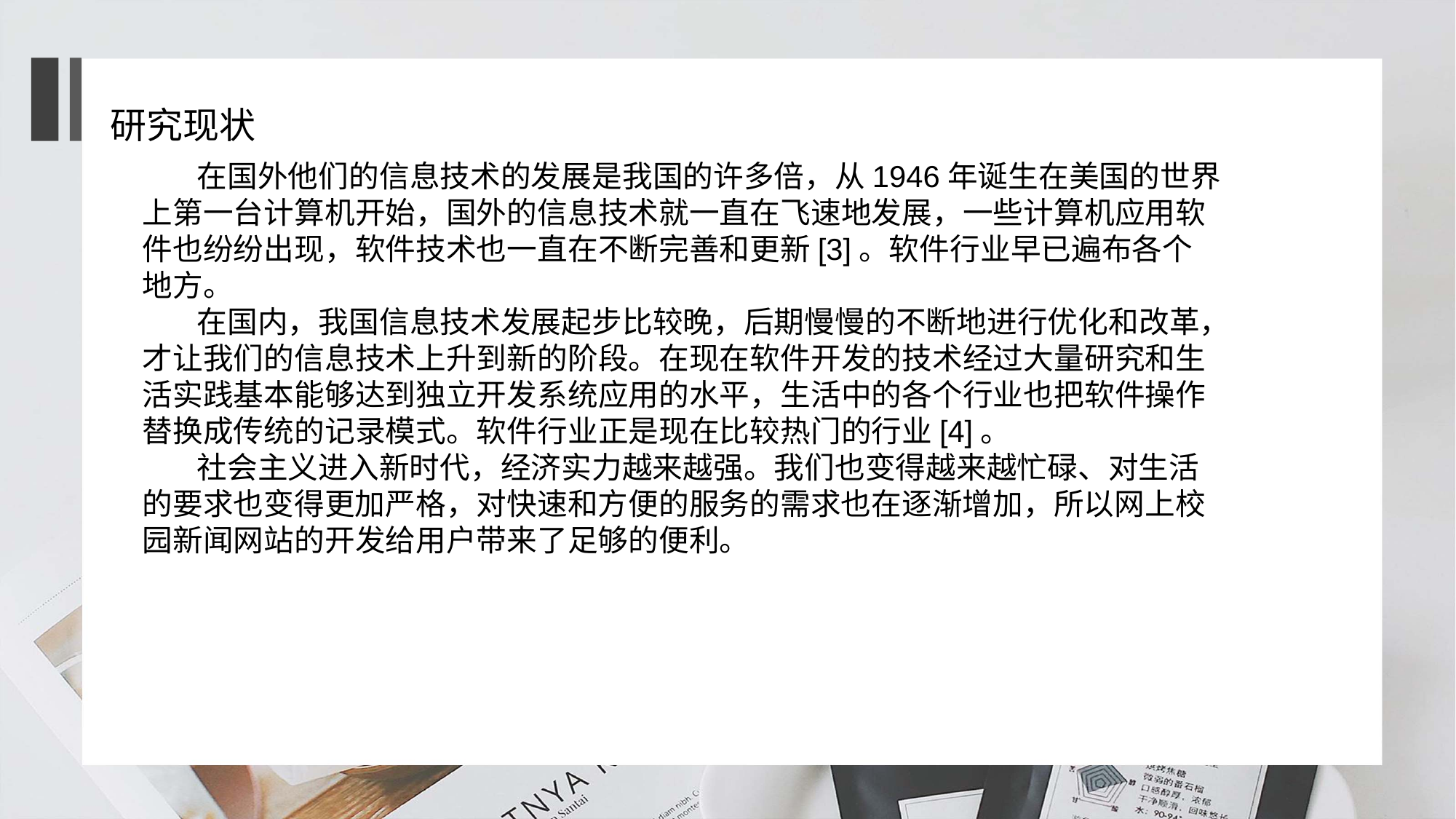

研究现状
在国外他们的信息技术的发展是我国的许多倍，从1946年诞生在美国的世界上第一台计算机开始，国外的信息技术就一直在飞速地发展，一些计算机应用软件也纷纷出现，软件技术也一直在不断完善和更新[3]。软件行业早已遍布各个地方。
在国内，我国信息技术发展起步比较晚，后期慢慢的不断地进行优化和改革，才让我们的信息技术上升到新的阶段。在现在软件开发的技术经过大量研究和生活实践基本能够达到独立开发系统应用的水平，生活中的各个行业也把软件操作替换成传统的记录模式。软件行业正是现在比较热门的行业[4]。
社会主义进入新时代，经济实力越来越强。我们也变得越来越忙碌、对生活的要求也变得更加严格，对快速和方便的服务的需求也在逐渐增加，所以网上校园新闻网站的开发给用户带来了足够的便利。